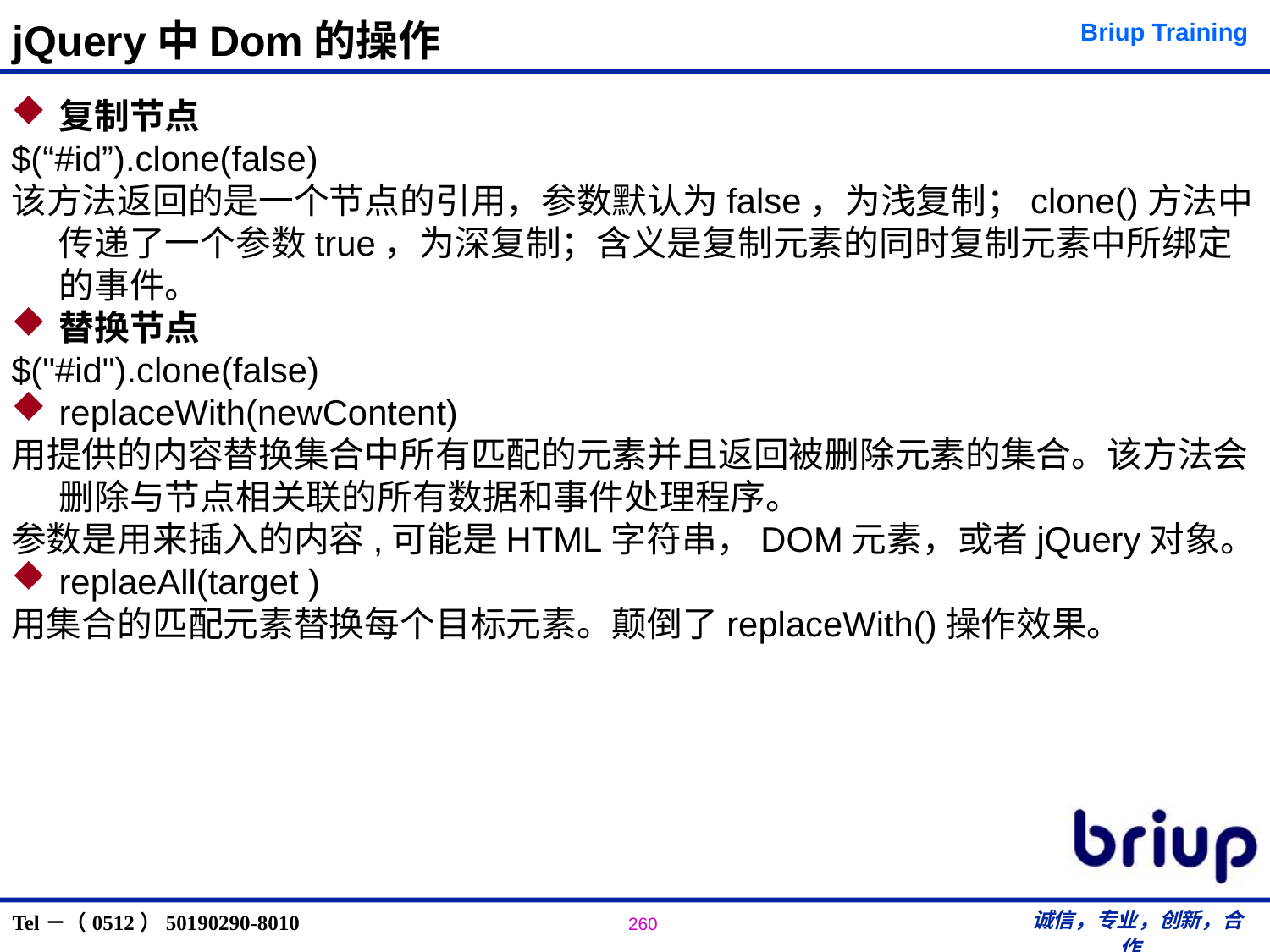

# jQuery中Dom的操作
复制节点
$(“#id”).clone(false)
该方法返回的是一个节点的引用，参数默认为false，为浅复制；clone()方法中传递了一个参数true，为深复制；含义是复制元素的同时复制元素中所绑定的事件。
替换节点
$("#id").clone(false)
replaceWith(newContent)
用提供的内容替换集合中所有匹配的元素并且返回被删除元素的集合。该方法会删除与节点相关联的所有数据和事件处理程序。
参数是用来插入的内容,可能是HTML字符串，DOM元素，或者jQuery对象。
replaeAll(target )
用集合的匹配元素替换每个目标元素。颠倒了replaceWith()操作效果。